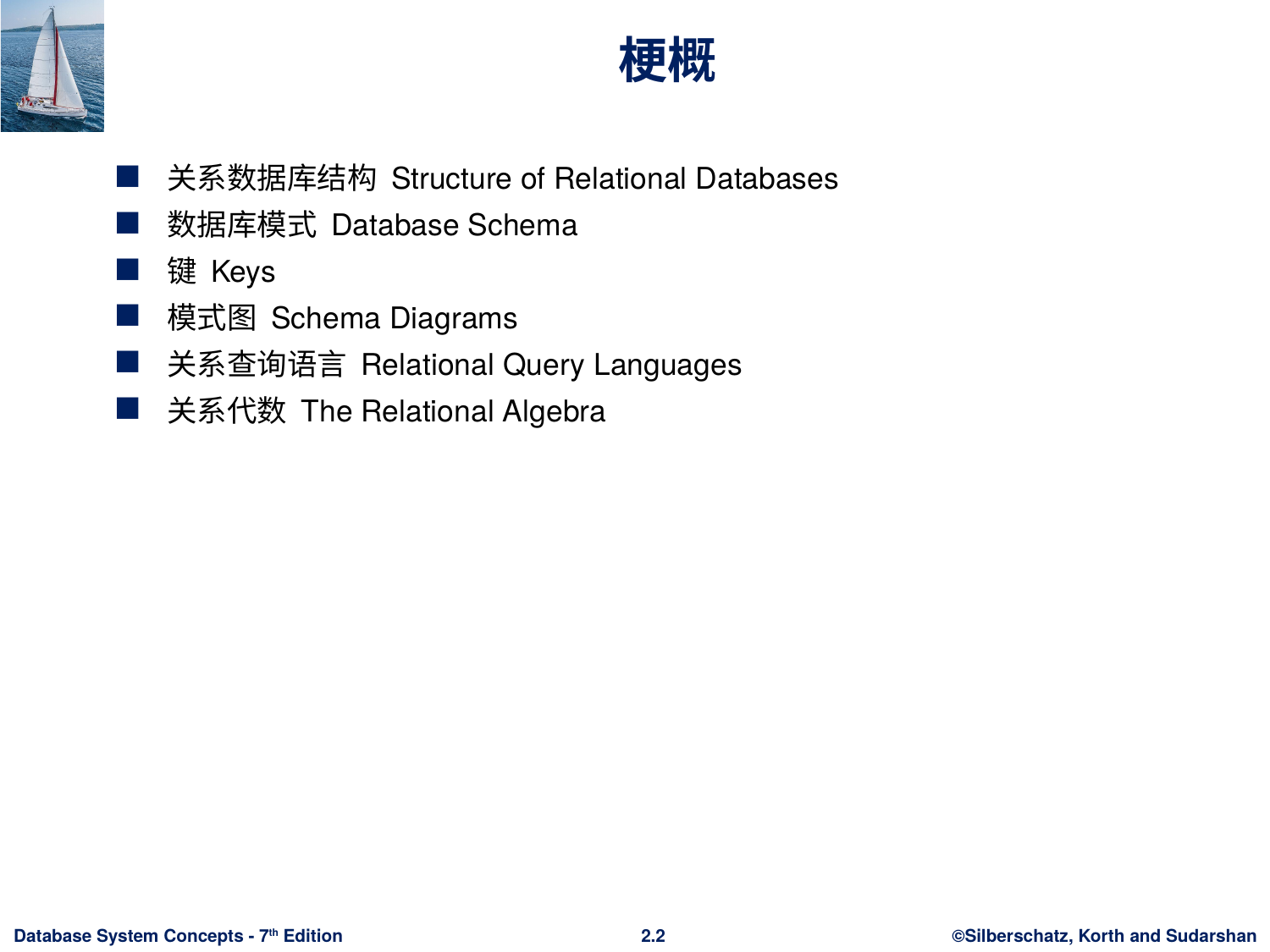

# 梗概
关系数据库结构 Structure of Relational Databases
数据库模式 Database Schema
键 Keys
模式图 Schema Diagrams
关系查询语言 Relational Query Languages
关系代数 The Relational Algebra